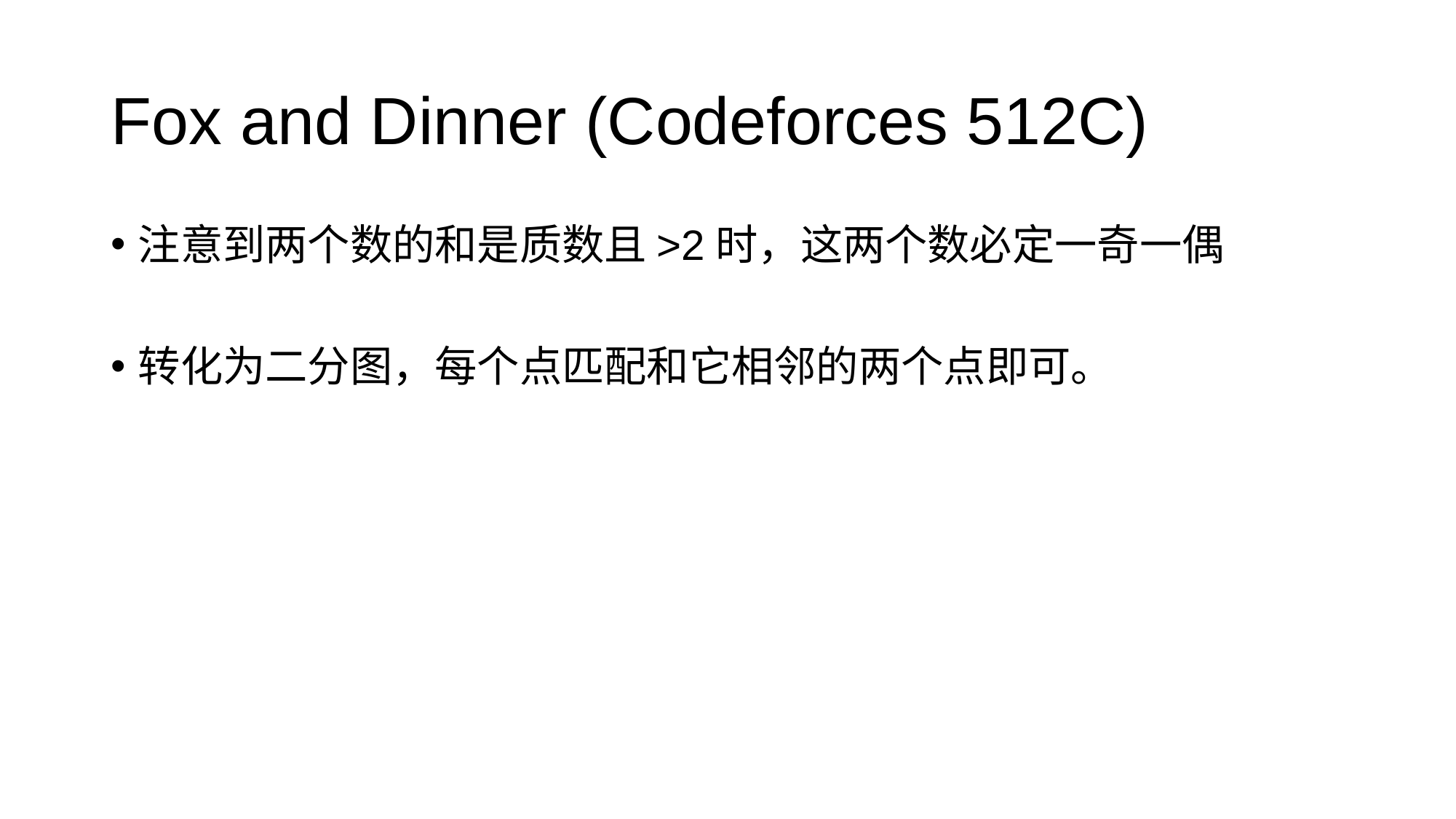

# Fox and Dinner (Codeforces 512C)
注意到两个数的和是质数且>2时，这两个数必定一奇一偶

转化为二分图，每个点匹配和它相邻的两个点即可。